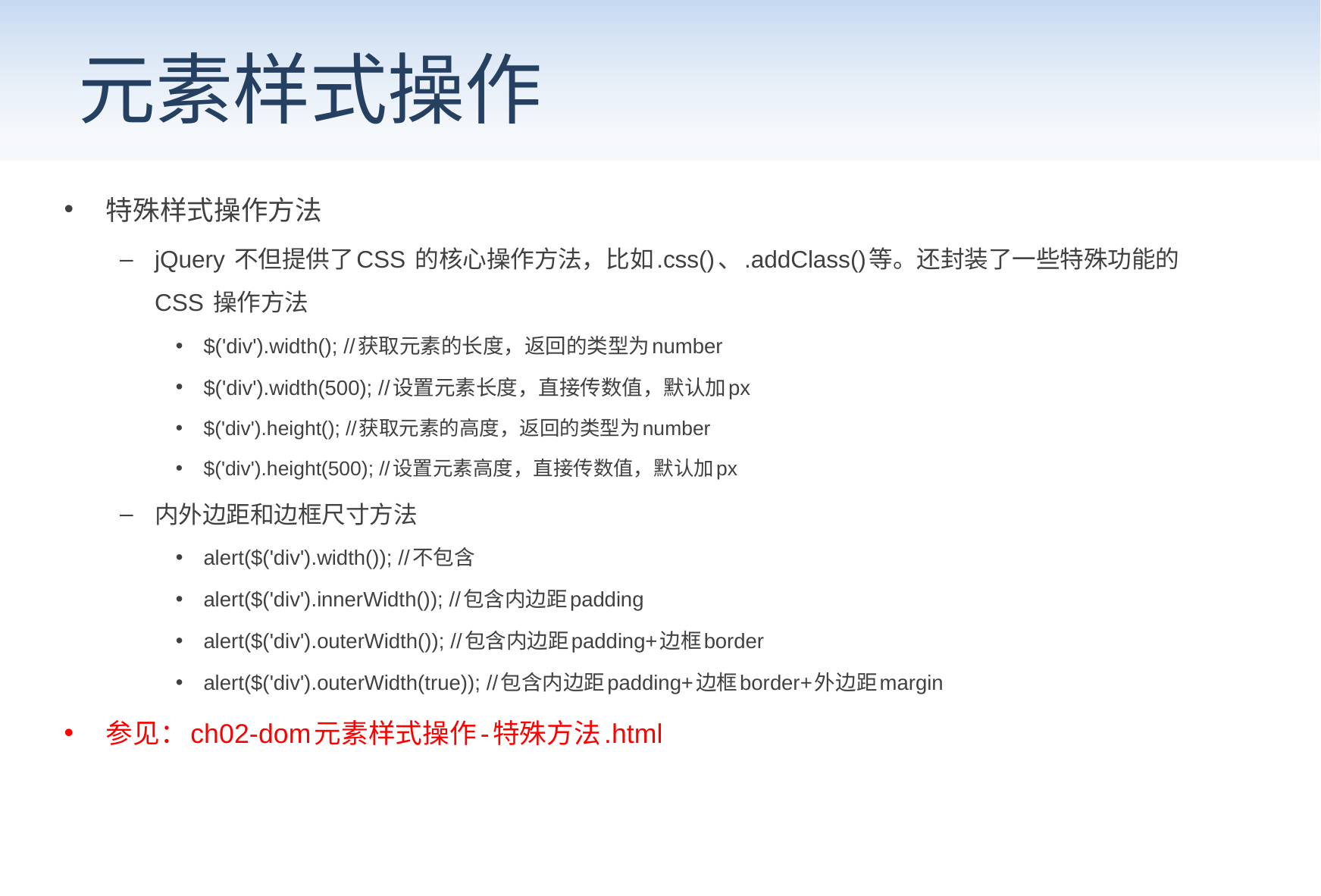

# 元素样式操作
特殊样式操作方法
jQuery 不但提供了CSS 的核心操作方法，比如.css()、.addClass()等。还封装了一些特殊功能的CSS 操作方法
$('div').width(); //获取元素的长度，返回的类型为number
$('div').width(500); //设置元素长度，直接传数值，默认加px
$('div').height(); //获取元素的高度，返回的类型为number
$('div').height(500); //设置元素高度，直接传数值，默认加px
内外边距和边框尺寸方法
alert($('div').width()); //不包含
alert($('div').innerWidth()); //包含内边距padding
alert($('div').outerWidth()); //包含内边距padding+边框border
alert($('div').outerWidth(true)); //包含内边距padding+边框border+外边距margin
参见：ch02-dom元素样式操作-特殊方法.html